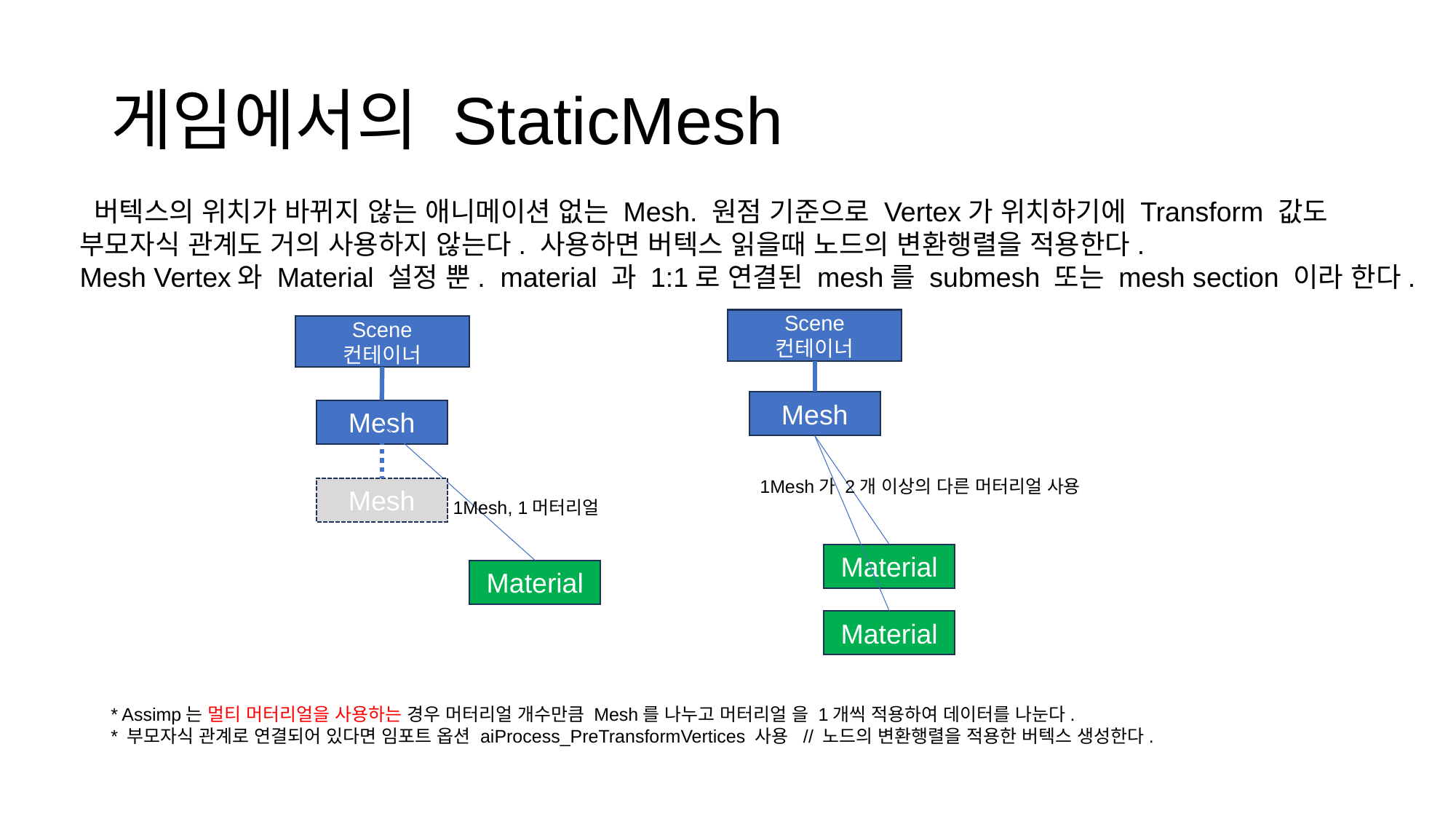

# 게임에서의 StaticMesh
 버텍스의 위치가 바뀌지 않는 애니메이션 없는 Mesh. 원점 기준으로 Vertex가 위치하기에 Transform 값도 부모자식 관계도 거의 사용하지 않는다. 사용하면 버텍스 읽을때 노드의 변환행렬을 적용한다.
Mesh Vertex와 Material 설정 뿐.  material 과 1:1로 연결된 mesh를 submesh 또는 mesh section 이라 한다.
Scene
컨테이너
Scene
컨테이너
Mesh
Mesh
1Mesh가 2개 이상의 다른 머터리얼 사용
Mesh
1Mesh, 1머터리얼
Material
Material
Material
* Assimp는 멀티 머터리얼을 사용하는 경우 머터리얼 개수만큼 Mesh를 나누고 머터리얼 을 1개씩 적용하여 데이터를 나눈다.
* 부모자식 관계로 연결되어 있다면 임포트 옵션 aiProcess_PreTransformVertices 사용  // 노드의 변환행렬을 적용한 버텍스 생성한다.